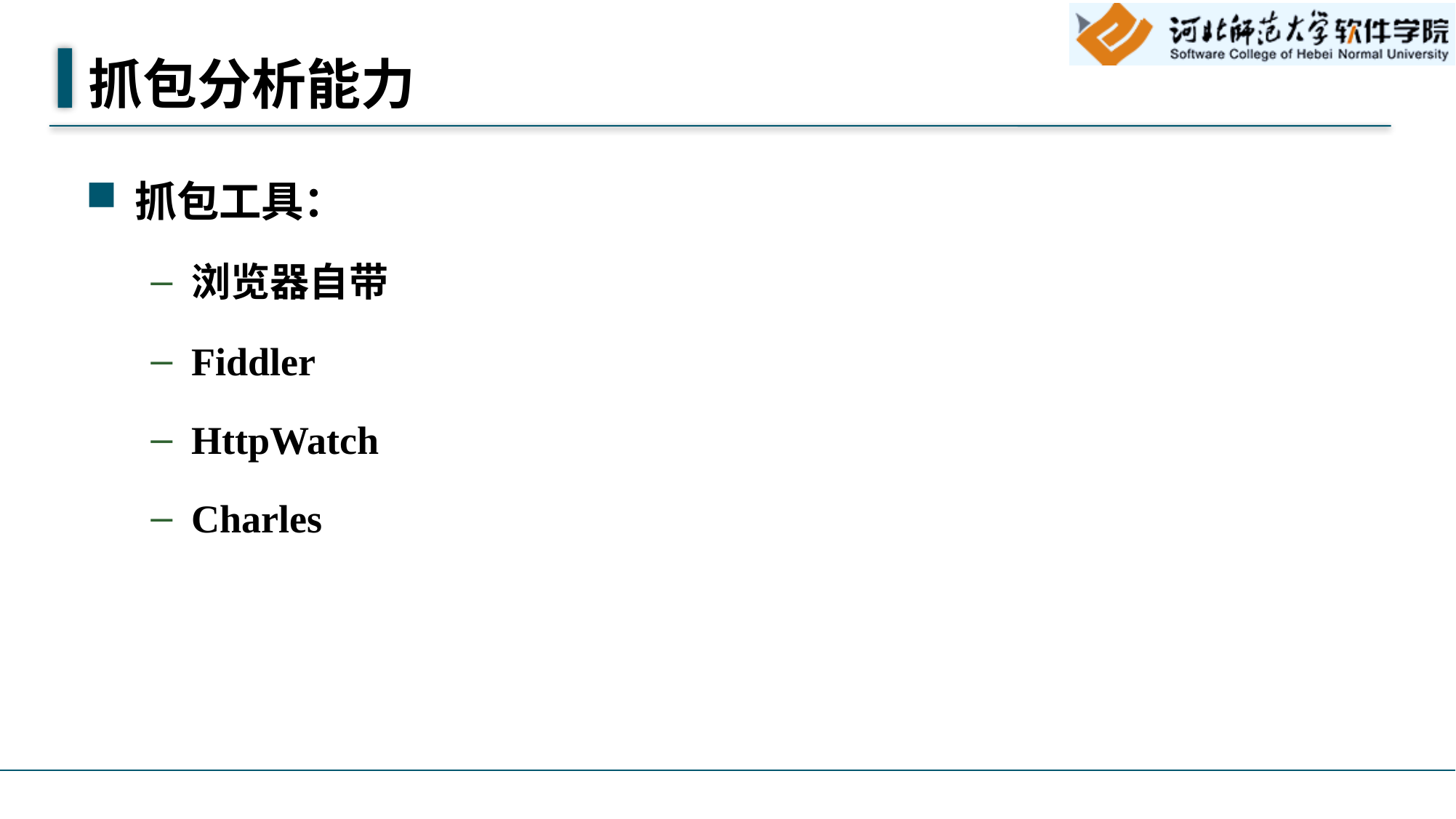

# 抓包分析能力
抓包工具：
浏览器自带
Fiddler
HttpWatch
Charles